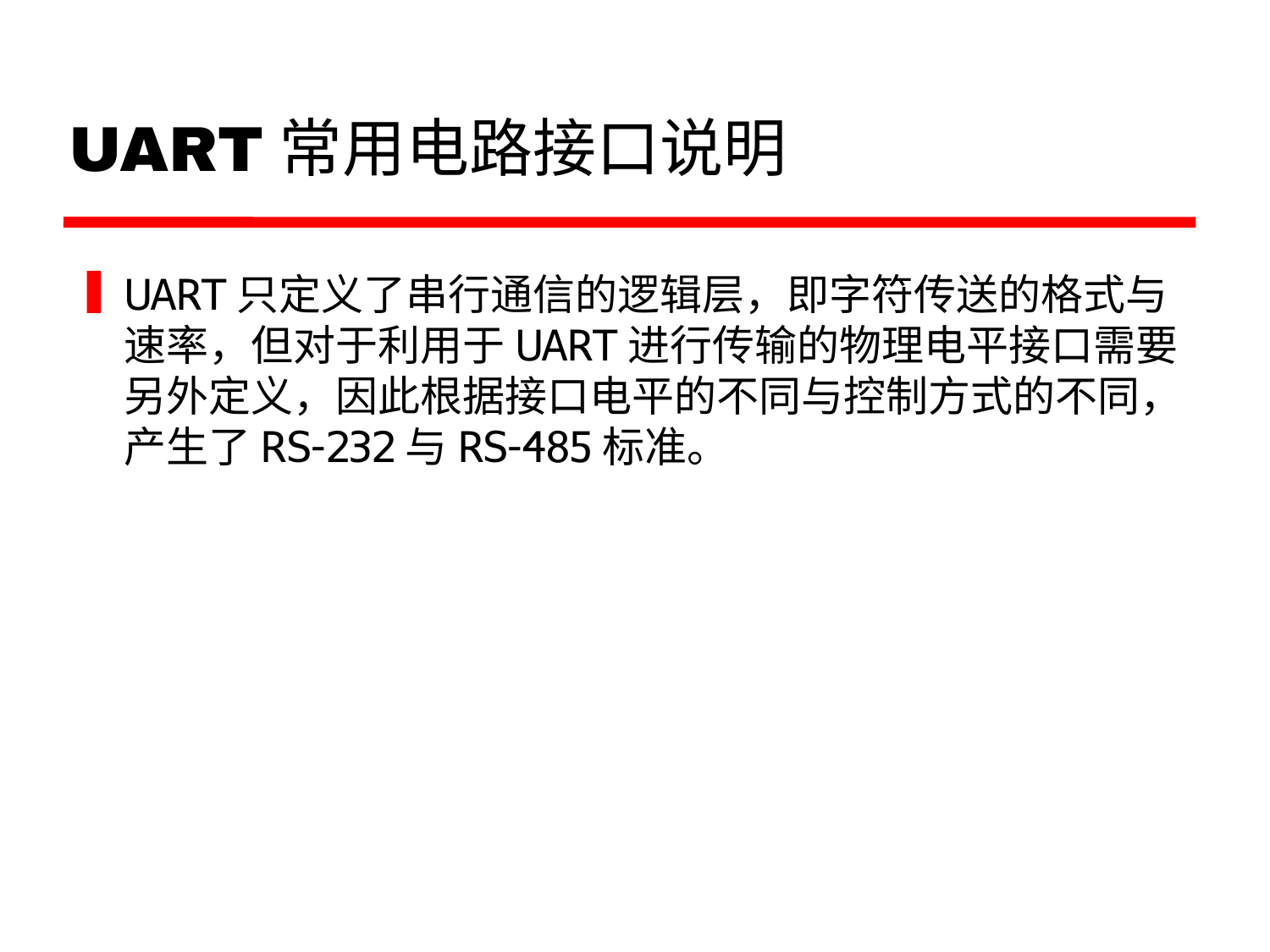

# UART常用电路接口说明
UART只定义了串行通信的逻辑层，即字符传送的格式与速率，但对于利用于UART进行传输的物理电平接口需要另外定义，因此根据接口电平的不同与控制方式的不同，产生了RS-232与RS-485标准。